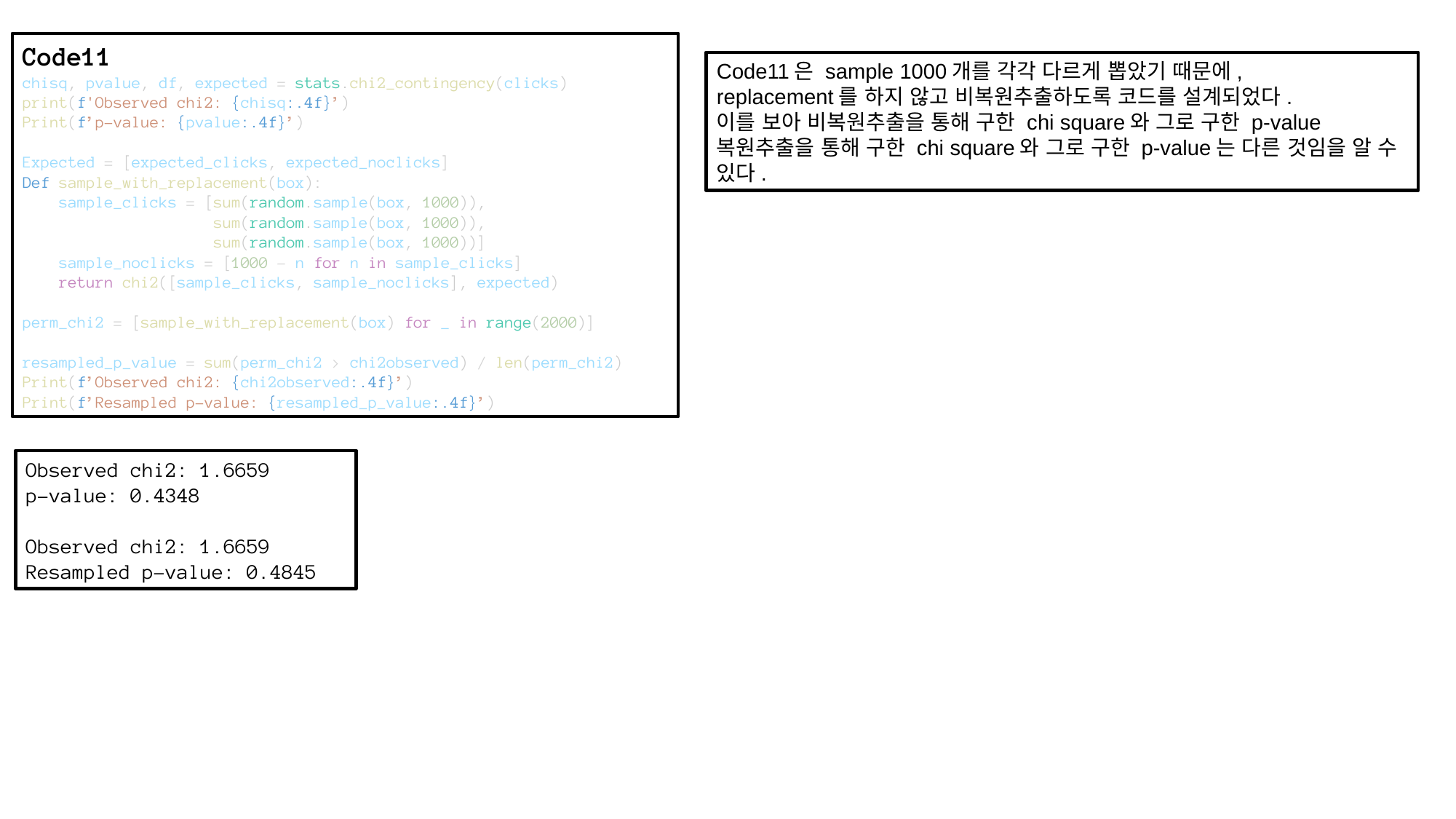

Code11
chisq, pvalue, df, expected = stats.chi2_contingency(clicks)
print(f'Observed chi2: {chisq:.4f}’)
Print(f’p-value: {pvalue:.4f}’)

Expected = [expected_clicks, expected_noclicks]
Def sample_with_replacement(box):
    sample_clicks = [sum(random.sample(box, 1000)),
                     sum(random.sample(box, 1000)),
                     sum(random.sample(box, 1000))]
    sample_noclicks = [1000 – n for n in sample_clicks]
    return chi2([sample_clicks, sample_noclicks], expected)
perm_chi2 = [sample_with_replacement(box) for _ in range(2000)]
resampled_p_value = sum(perm_chi2 > chi2observed) / len(perm_chi2)
Print(f’Observed chi2: {chi2observed:.4f}’)
Print(f’Resampled p-value: {resampled_p_value:.4f}’)
Code11은 sample 1000개를 각각 다르게 뽑았기 때문에,
replacement를 하지 않고 비복원추출하도록 코드를 설계되었다.
이를 보아 비복원추출을 통해 구한 chi square와 그로 구한 p-value
복원추출을 통해 구한 chi square와 그로 구한 p-value는 다른 것임을 알 수 있다.
Observed chi2: 1.6659
p-value: 0.4348

Observed chi2: 1.6659 Resampled p-value: 0.4845